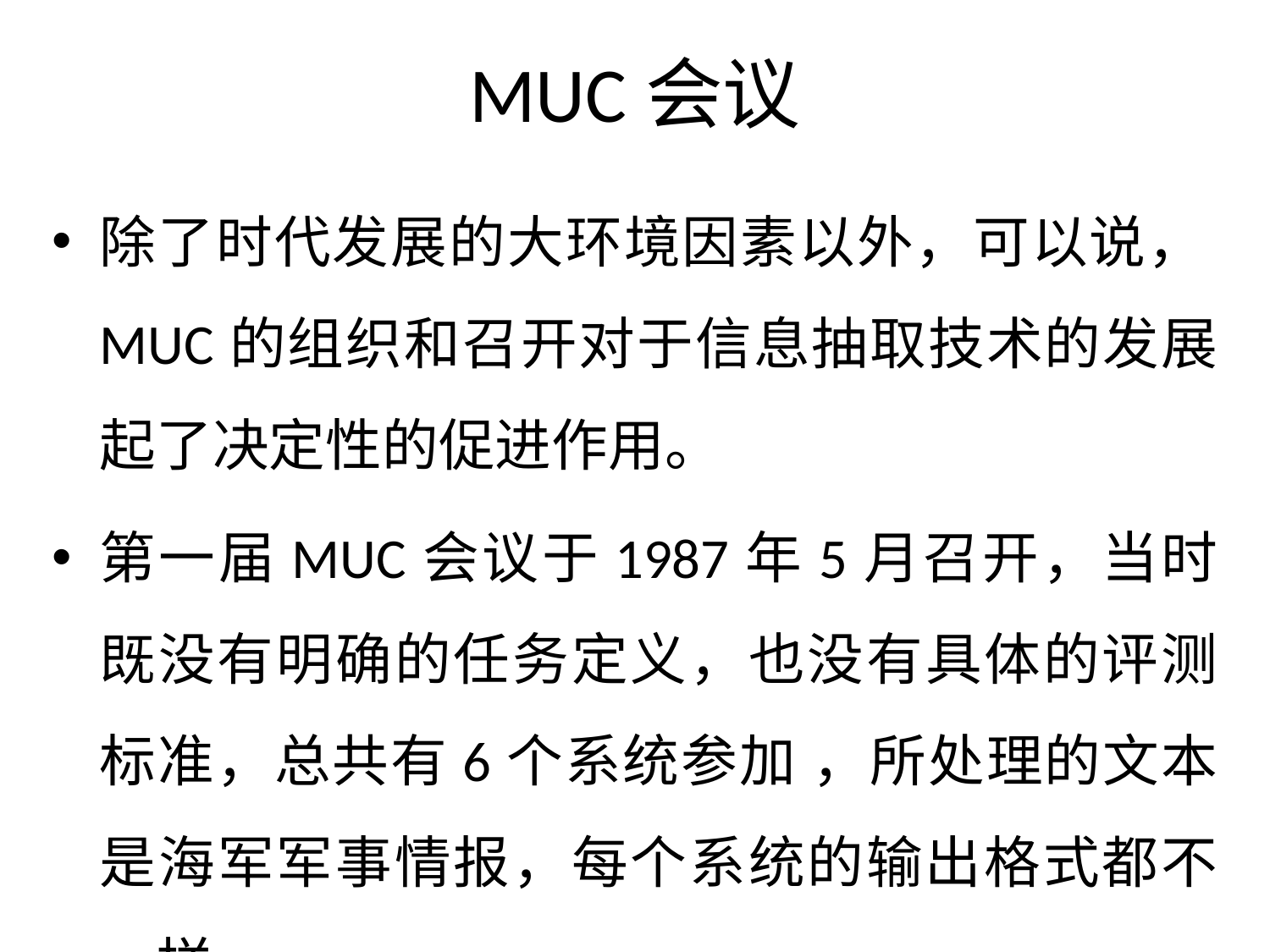

# MUC会议
除了时代发展的大环境因素以外，可以说，MUC的组织和召开对于信息抽取技术的发展起了决定性的促进作用。
第一届MUC会议于1987年5月召开，当时既没有明确的任务定义，也没有具体的评测标准，总共有6个系统参加 ，所处理的文本是海军军事情报，每个系统的输出格式都不一样。